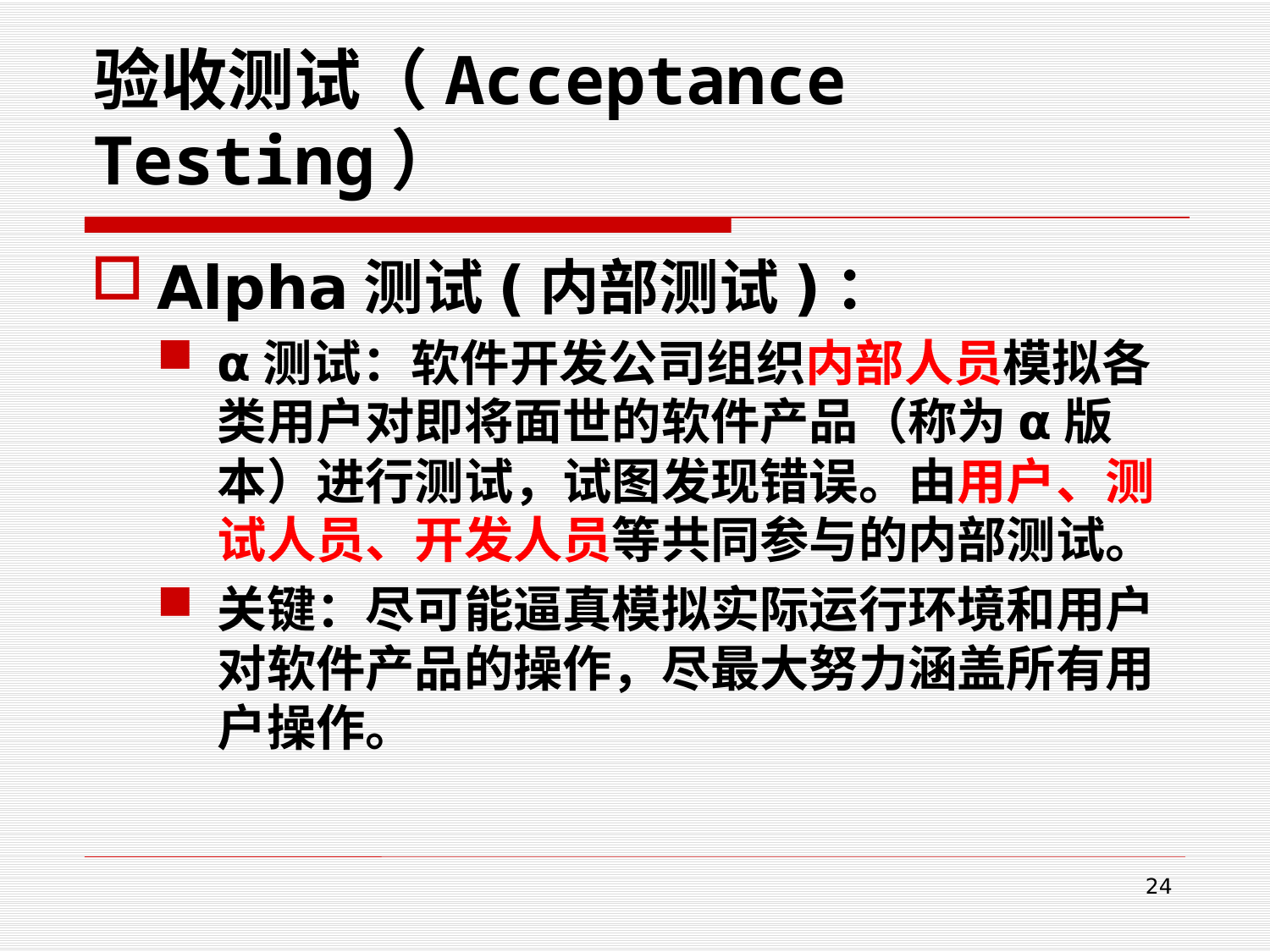

验收测试（Acceptance Testing）
Alpha测试(内部测试)：
α测试：软件开发公司组织内部人员模拟各类用户对即将面世的软件产品（称为α版本）进行测试，试图发现错误。由用户、测试人员、开发人员等共同参与的内部测试。
关键：尽可能逼真模拟实际运行环境和用户对软件产品的操作，尽最大努力涵盖所有用户操作。

24